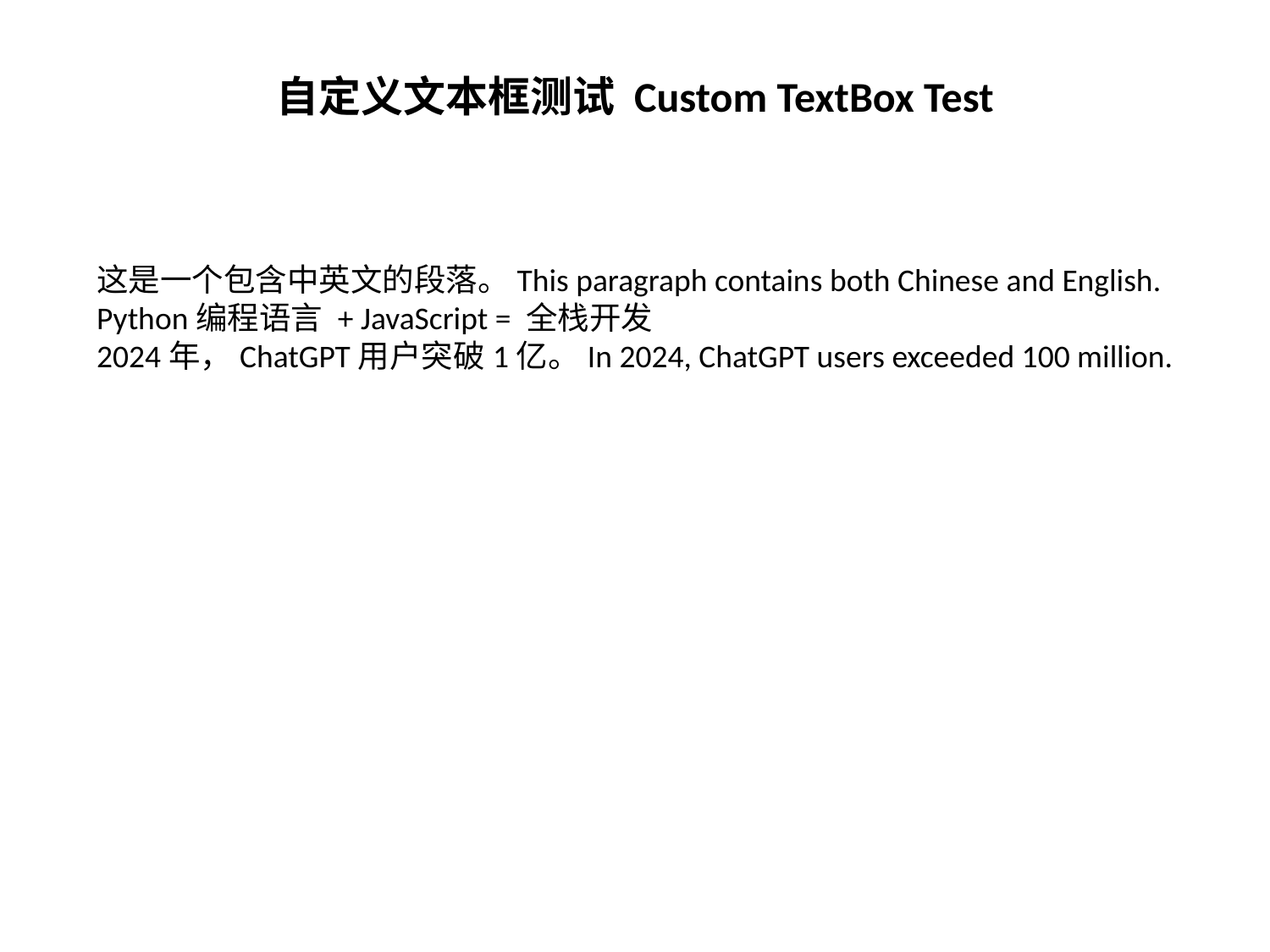

自定义文本框测试 Custom TextBox Test
这是一个包含中英文的段落。This paragraph contains both Chinese and English.
Python编程语言 + JavaScript = 全栈开发
2024年，ChatGPT用户突破1亿。In 2024, ChatGPT users exceeded 100 million.